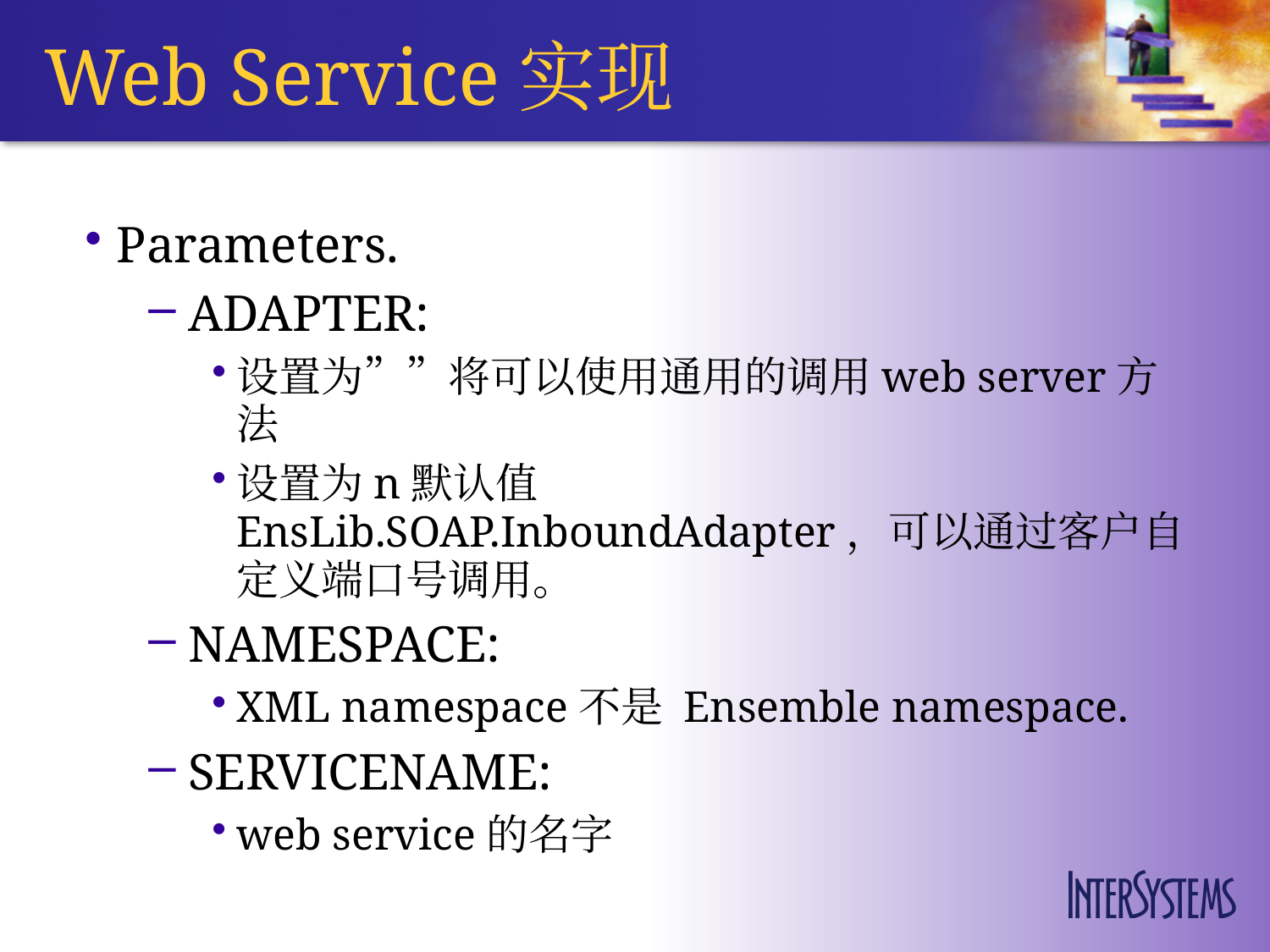

# Web Service实现
Parameters.
ADAPTER:
设置为””将可以使用通用的调用web server方法
设置为n默认值EnsLib.SOAP.InboundAdapter，可以通过客户自定义端口号调用。
NAMESPACE:
XML namespace不是 Ensemble namespace.
SERVICENAME:
web service的名字